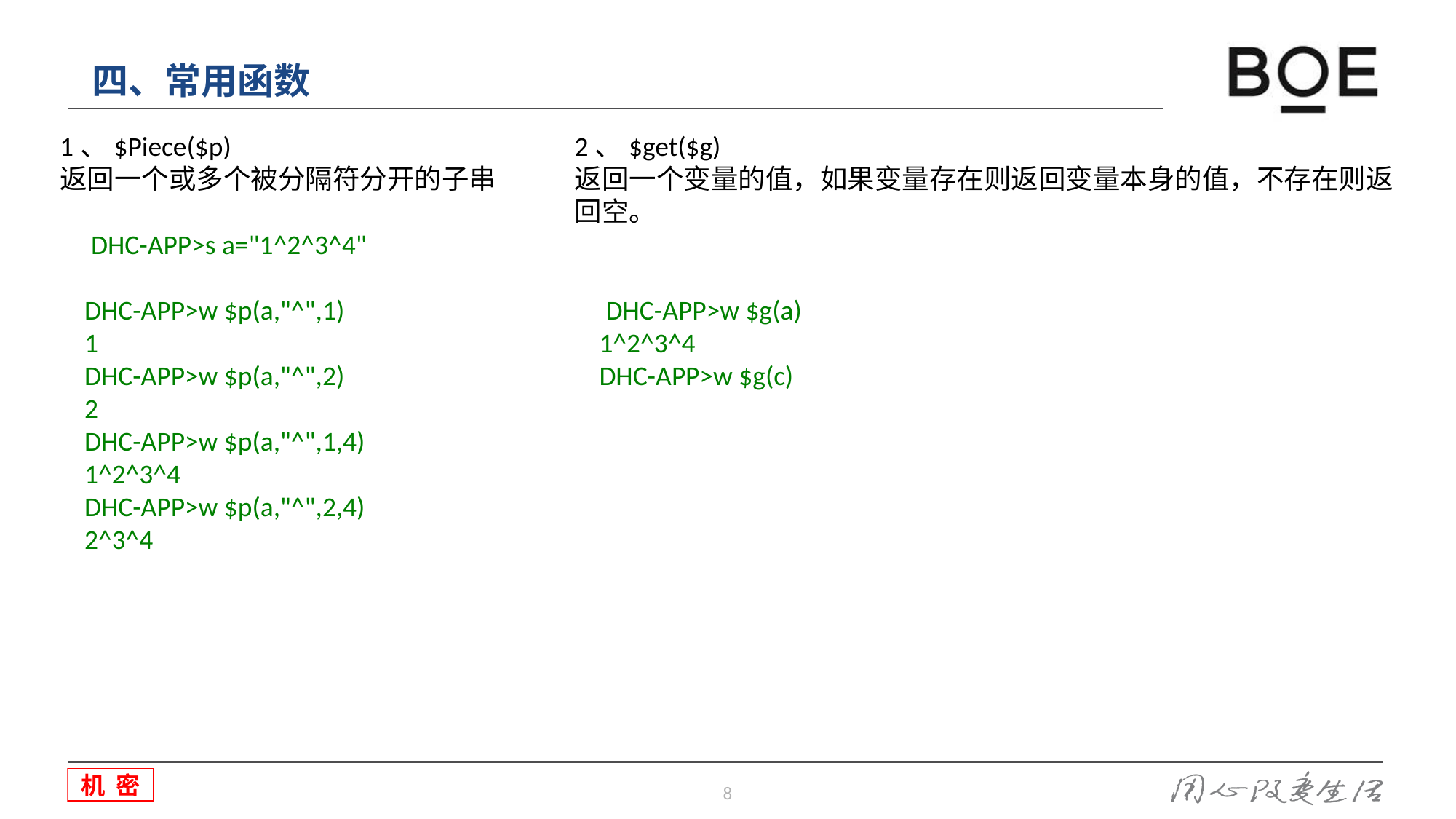

四、常用函数
1、$Piece($p)
返回一个或多个被分隔符分开的子串
    DHC-APP>s a="1^2^3^4"
     
    DHC-APP>w $p(a,"^",1)
    1
    DHC-APP>w $p(a,"^",2)
    2
    DHC-APP>w $p(a,"^",1,4)
    1^2^3^4
    DHC-APP>w $p(a,"^",2,4)
    2^3^4
2、$get($g)
返回一个变量的值，如果变量存在则返回变量本身的值，不存在则返回空。
    DHC-APP>w $g(a)
    1^2^3^4
    DHC-APP>w $g(c)
8